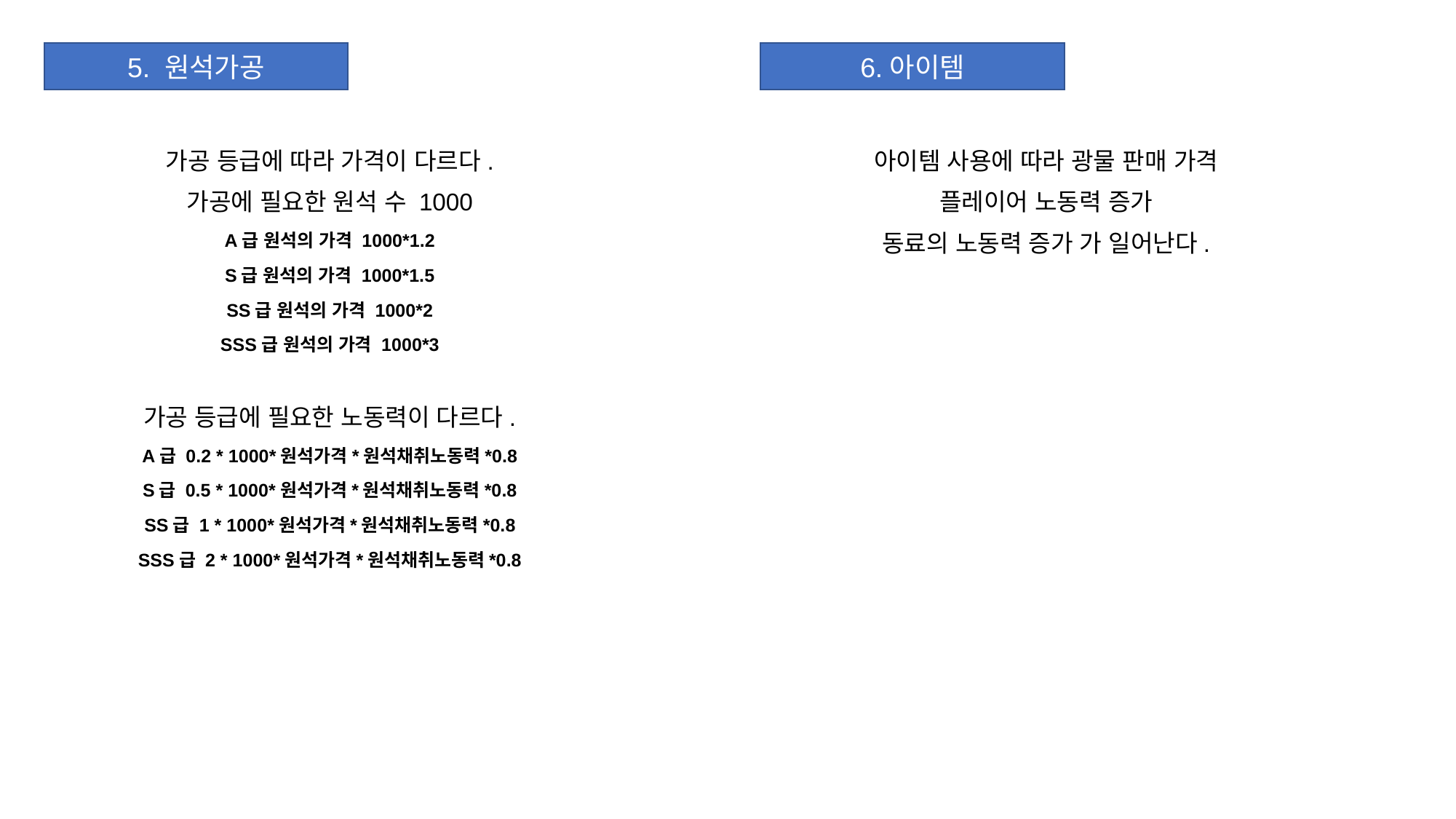

5. 원석가공
6.아이템
가공 등급에 따라 가격이 다르다.
가공에 필요한 원석 수 1000
A급 원석의 가격 1000*1.2
S급 원석의 가격 1000*1.5
SS급 원석의 가격 1000*2
SSS급 원석의 가격 1000*3

가공 등급에 필요한 노동력이 다르다.
A급 0.2 * 1000*원석가격*원석채취노동력*0.8
S급 0.5 * 1000*원석가격*원석채취노동력*0.8
SS급 1 * 1000*원석가격*원석채취노동력*0.8
SSS급 2 * 1000*원석가격*원석채취노동력*0.8

아이템 사용에 따라 광물 판매 가격
플레이어 노동력 증가
동료의 노동력 증가 가 일어난다.